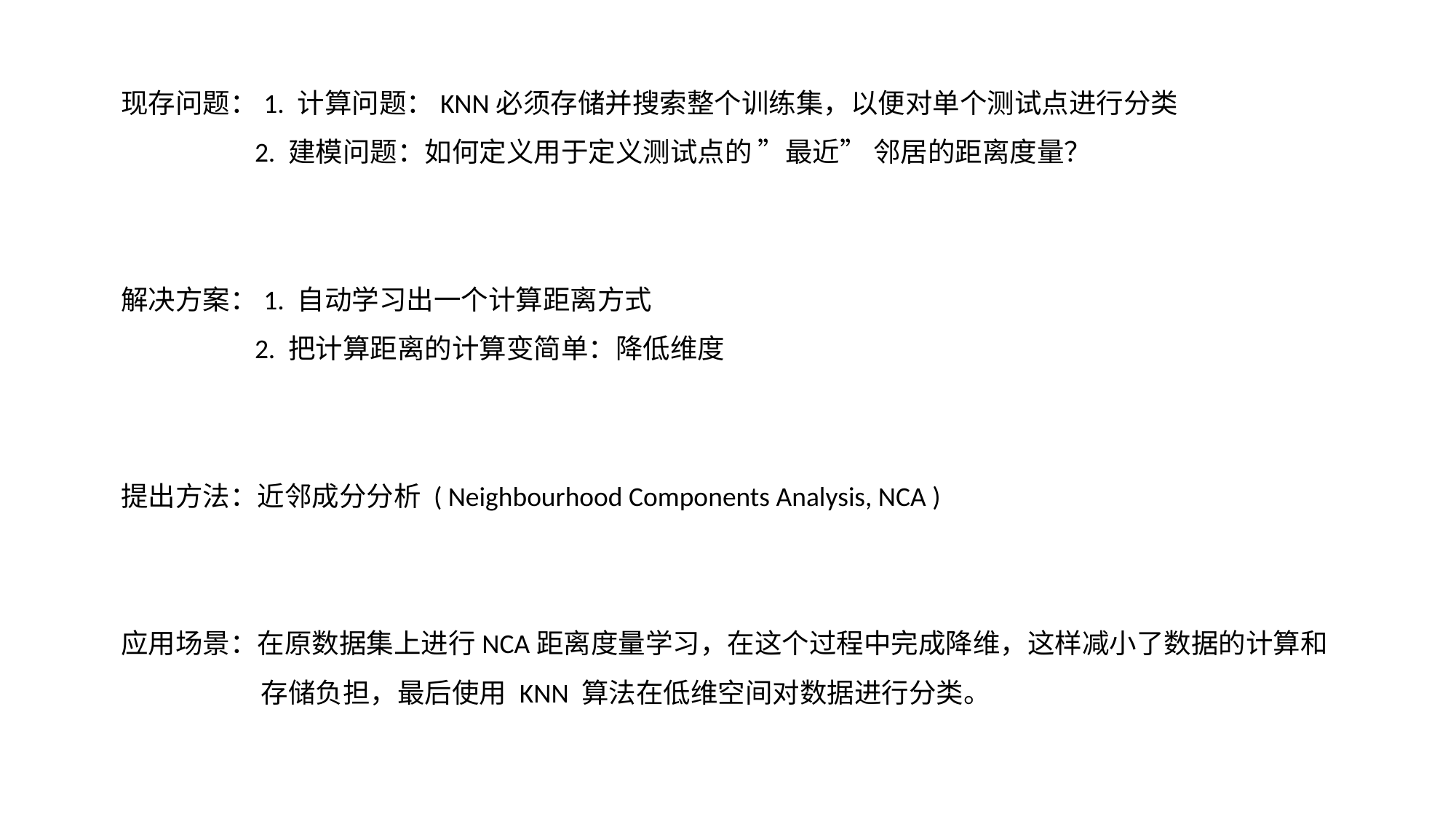

现存问题：1. 计算问题：KNN必须存储并搜索整个训练集，以便对单个测试点进行分类
	    2. 建模问题：如何定义用于定义测试点的 ”最近” 邻居的距离度量？

解决方案：1. 自动学习出一个计算距离方式
	    2. 把计算距离的计算变简单：降低维度

提出方法：近邻成分分析 ( Neighbourhood Components Analysis, NCA )

应用场景：在原数据集上进行NCA距离度量学习，在这个过程中完成降维，这样减小了数据的计算和
	    存储负担，最后使用 KNN 算法在低维空间对数据进行分类。